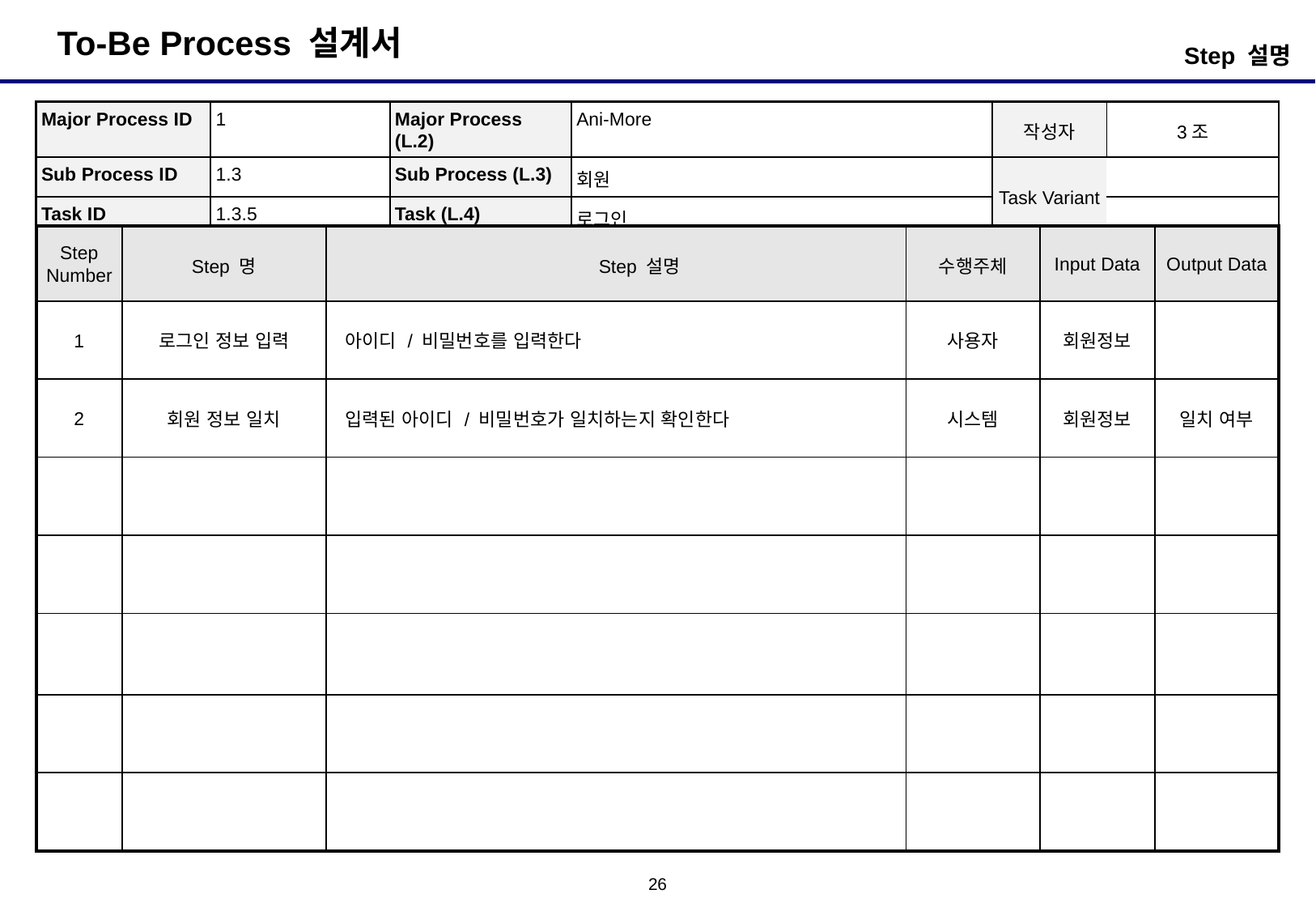

Step 설명
| Major Process ID | 1 | Major Process (L.2) | Ani-More | 작성자 | 3조 |
| --- | --- | --- | --- | --- | --- |
| Sub Process ID | 1.3 | Sub Process (L.3) | 회원 | Task Variant |  |
| Task ID | 1.3.5 | Task (L.4) | 로그인 |  |  |
| Step Number | Step 명 | Step 설명 | 수행주체 | Input Data | Output Data |
| --- | --- | --- | --- | --- | --- |
| 1 | 로그인 정보 입력 | 아이디 / 비밀번호를 입력한다 | 사용자 | 회원정보 |  |
| 2 | 회원 정보 일치 | 입력된 아이디 / 비밀번호가 일치하는지 확인한다 | 시스템 | 회원정보 | 일치 여부 |
|  |  |  |  |  |  |
|  |  |  |  |  |  |
|  |  |  |  |  |  |
|  |  |  |  |  |  |
|  |  |  |  |  |  |